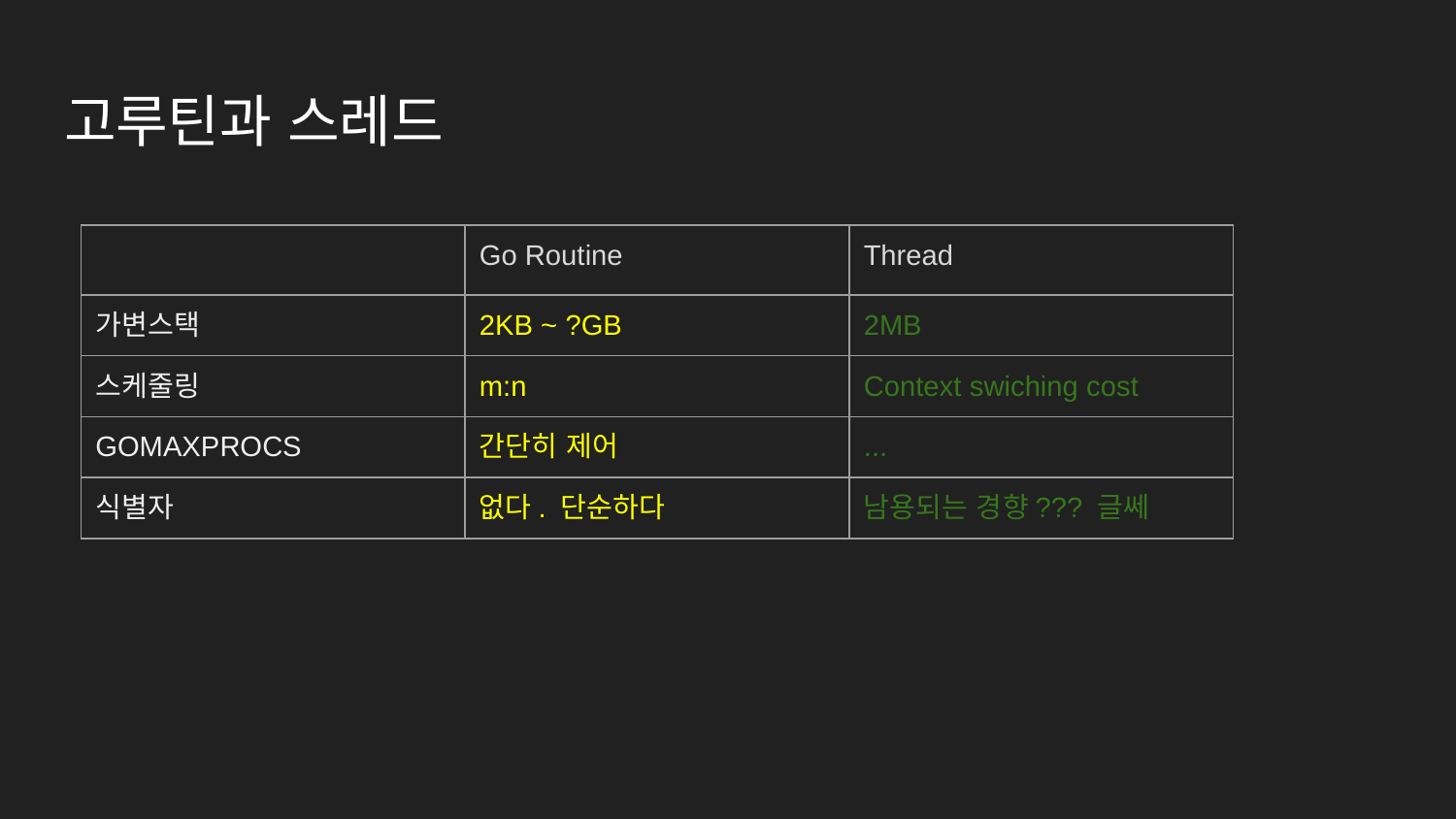

# 고루틴과 스레드
|  | Go Routine | Thread |
| --- | --- | --- |
| 가변스택 | 2KB ~ ?GB | 2MB |
| 스케줄링 | m:n | Context swiching cost |
| GOMAXPROCS | 간단히 제어 | ... |
| 식별자 | 없다. 단순하다 | 남용되는 경향??? 글쎄 |